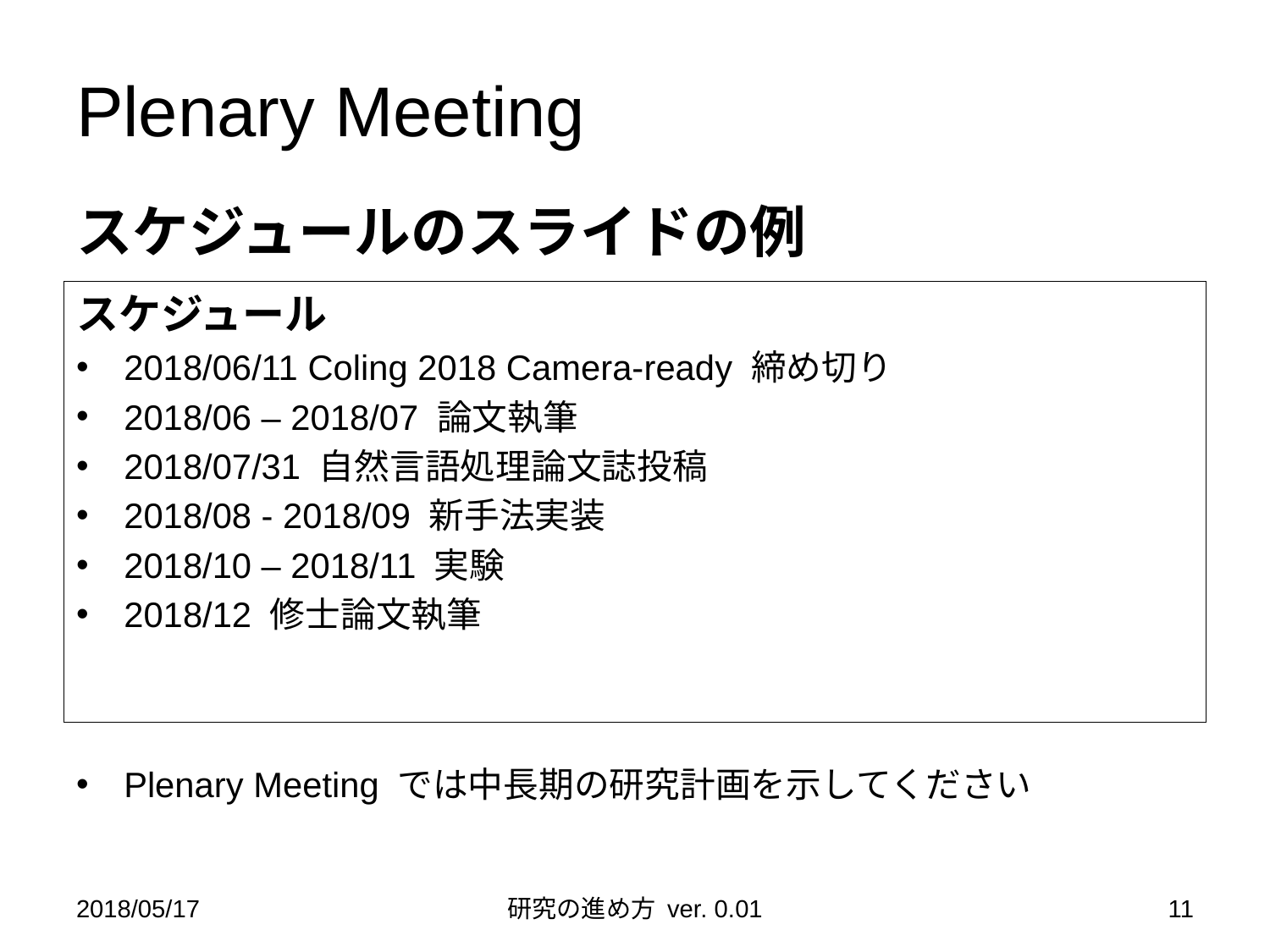

# Plenary Meeting
スケジュールのスライドの例
スケジュール
2018/06/11 Coling 2018 Camera-ready 締め切り
2018/06 – 2018/07 論文執筆
2018/07/31 自然言語処理論文誌投稿
2018/08 - 2018/09 新手法実装
2018/10 – 2018/11 実験
2018/12 修士論文執筆
Plenary Meeting では中長期の研究計画を示してください
2018/05/17
研究の進め方 ver. 0.01
11